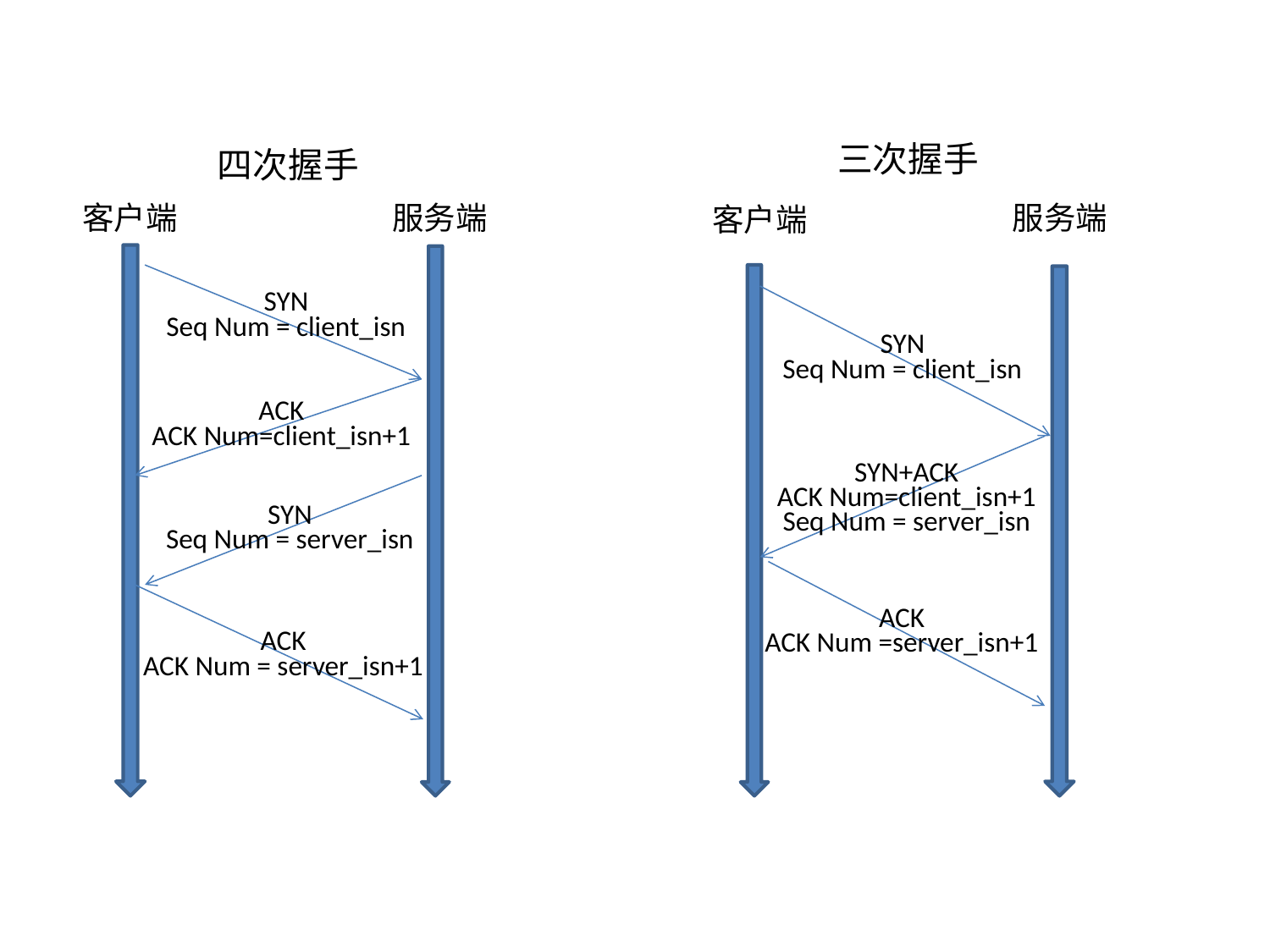

三次握手
四次握手
客户端
服务端
服务端
客户端

SYN
Seq Num = client_isn
SYN
Seq Num = client_isn
ACK
ACK Num=client_isn+1
SYN+ACK
ACK Num=client_isn+1
Seq Num = server_isn
SYN
Seq Num = server_isn
ACK
ACK Num =server_isn+1
ACK
ACK Num = server_isn+1